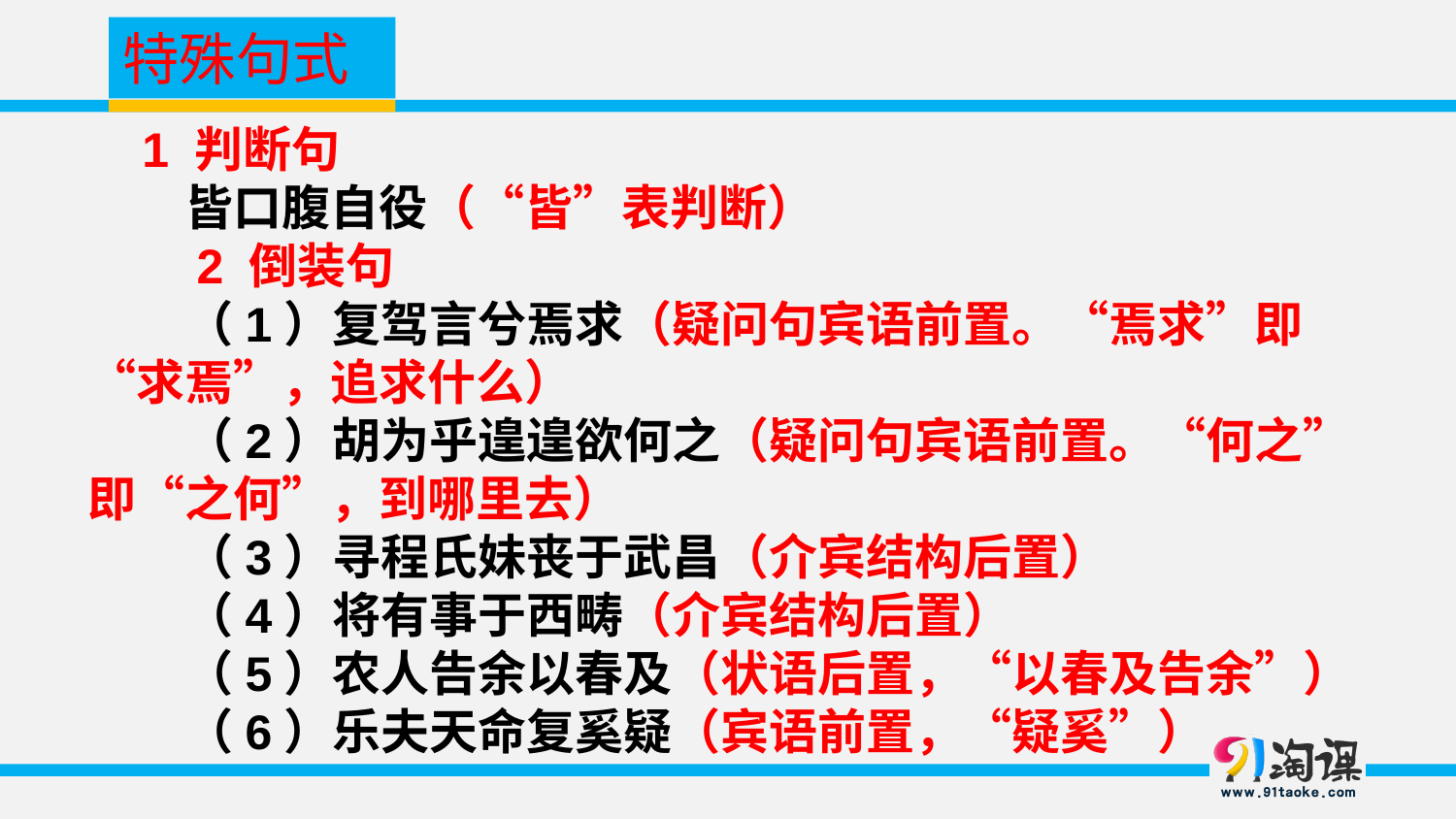

特殊句式
    1 判断句
　　皆口腹自役（“皆”表判断）
　　2 倒装句
　　（1）复驾言兮焉求（疑问句宾语前置。“焉求”即“求焉”，追求什么）
　　（2）胡为乎遑遑欲何之（疑问句宾语前置。“何之”即“之何”，到哪里去）
　　（3）寻程氏妹丧于武昌（介宾结构后置）
　　（4）将有事于西畴（介宾结构后置）
　　（5）农人告余以春及（状语后置，“以春及告余”）
　　（6）乐夫天命复奚疑（宾语前置，“疑奚”）